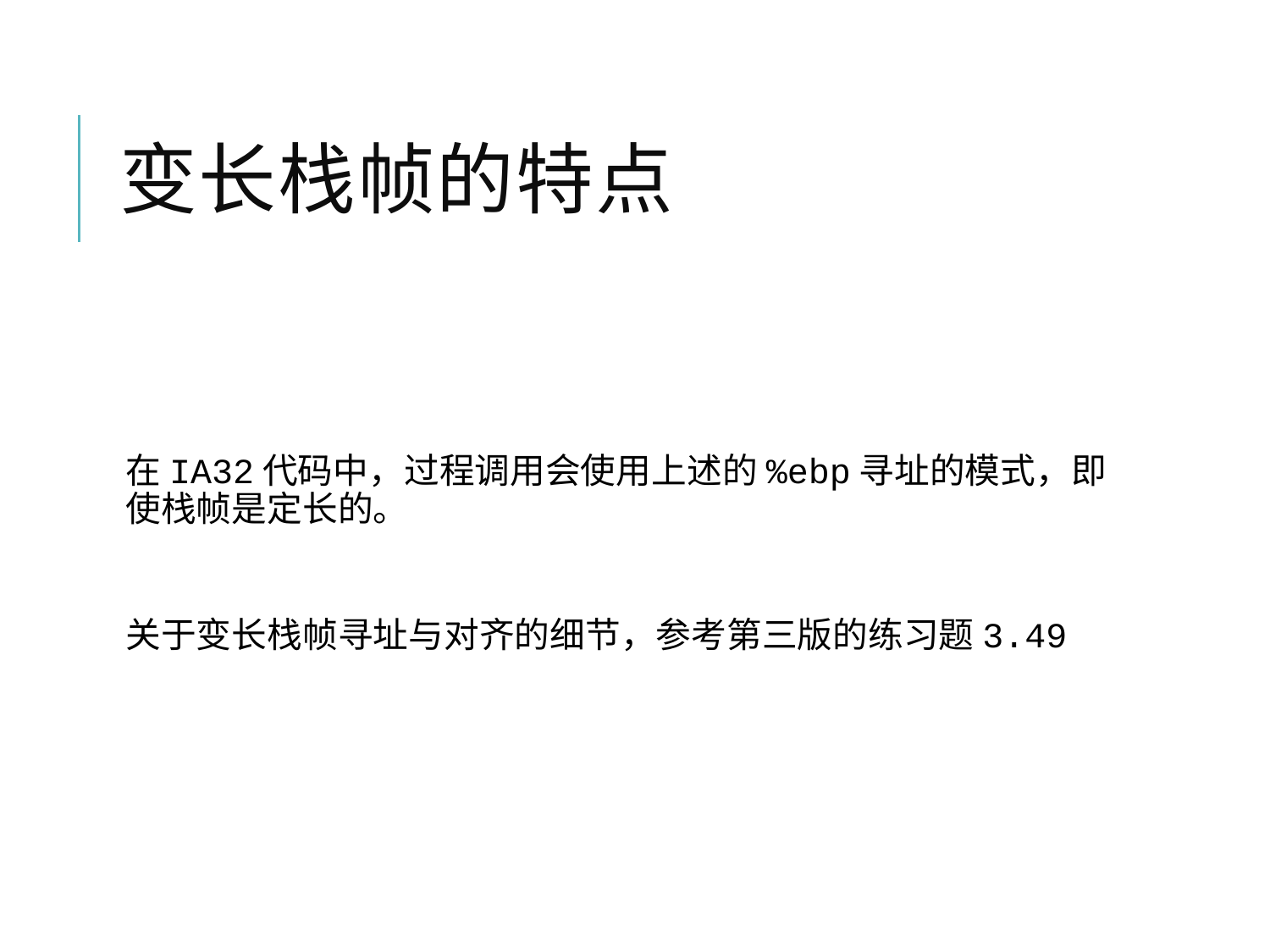

# 变长栈帧的特点

在IA32代码中，过程调用会使用上述的%ebp寻址的模式，即使栈帧是定长的。

关于变长栈帧寻址与对齐的细节，参考第三版的练习题3.49